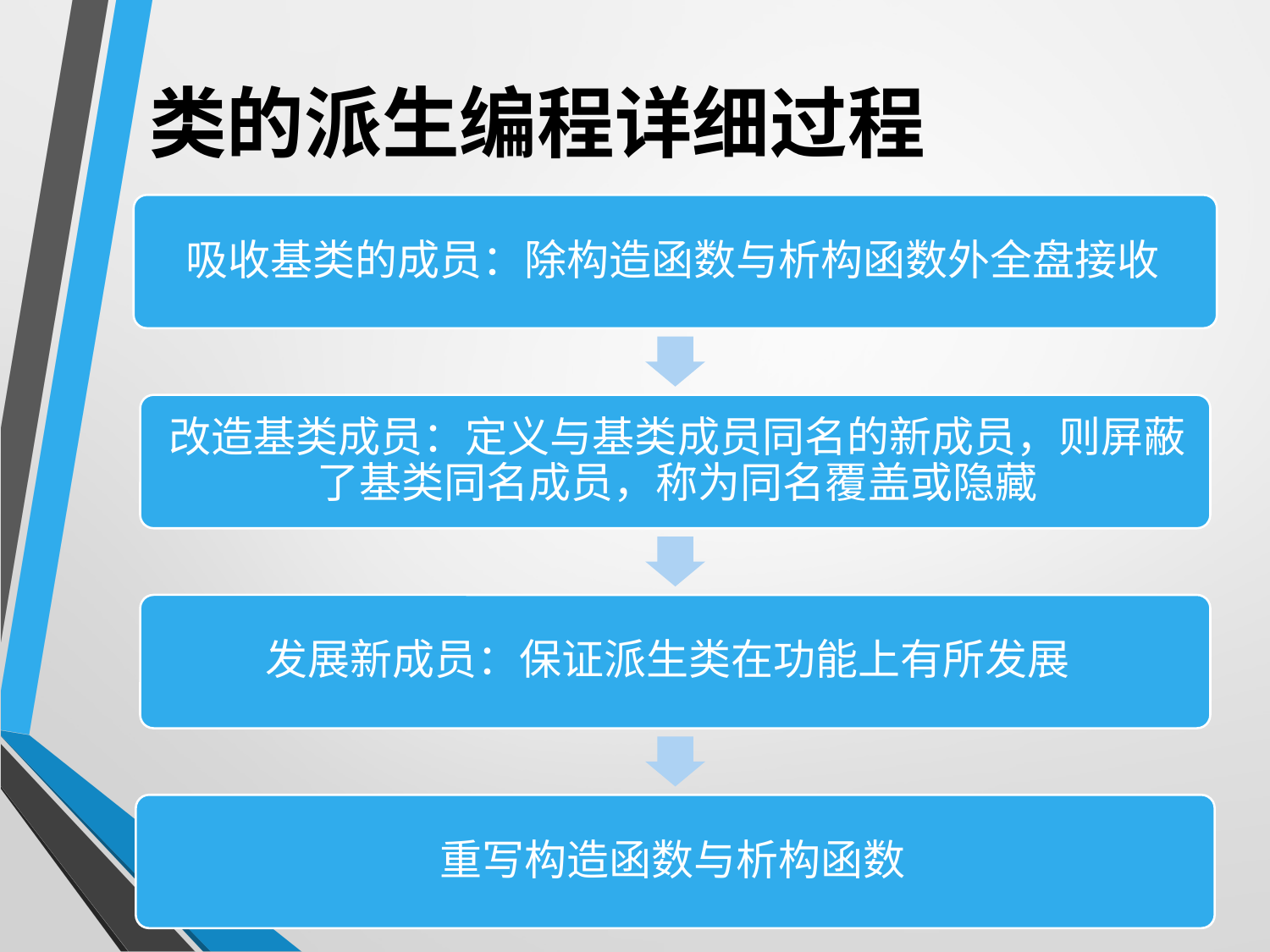

# 类的派生编程详细过程
吸收基类的成员：除构造函数与析构函数外全盘接收

改造基类成员：定义与基类成员同名的新成员，则屏蔽了基类同名成员，称为同名覆盖或隐藏

发展新成员：保证派生类在功能上有所发展

重写构造函数与析构函数